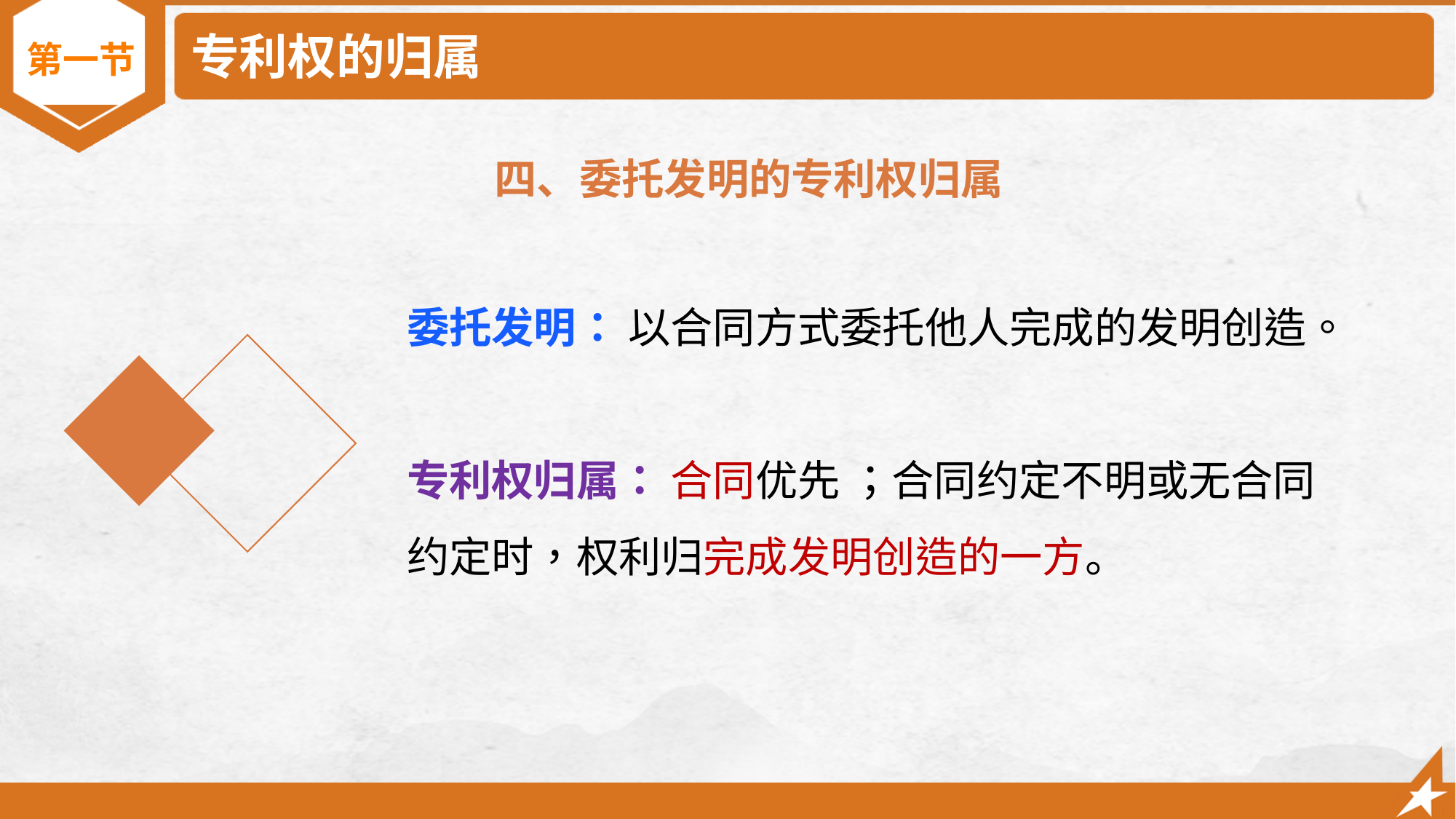

# 专利权的归属
第一节
四、委托发明的专利权归属
委托发明： 以合同方式委托他人完成的发明创造。

专利权归属： 合同优先 ；合同约定不明或无合同约定时，权利归完成发明创造的一方。